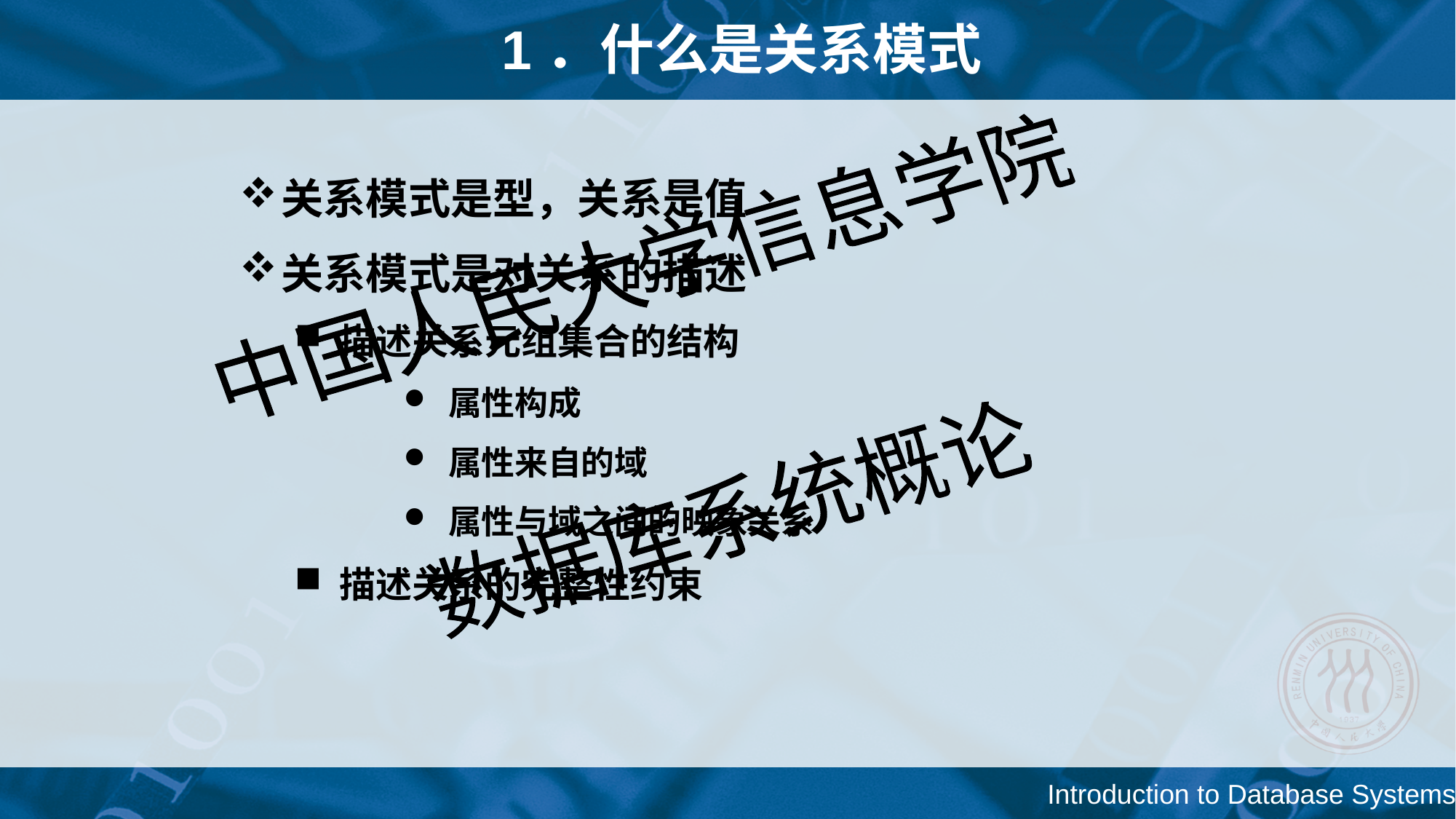

# 1．什么是关系模式
关系模式是型，关系是值
关系模式是对关系的描述
 描述关系元组集合的结构
 属性构成
 属性来自的域
 属性与域之间的映象关系
 描述关系的完整性约束